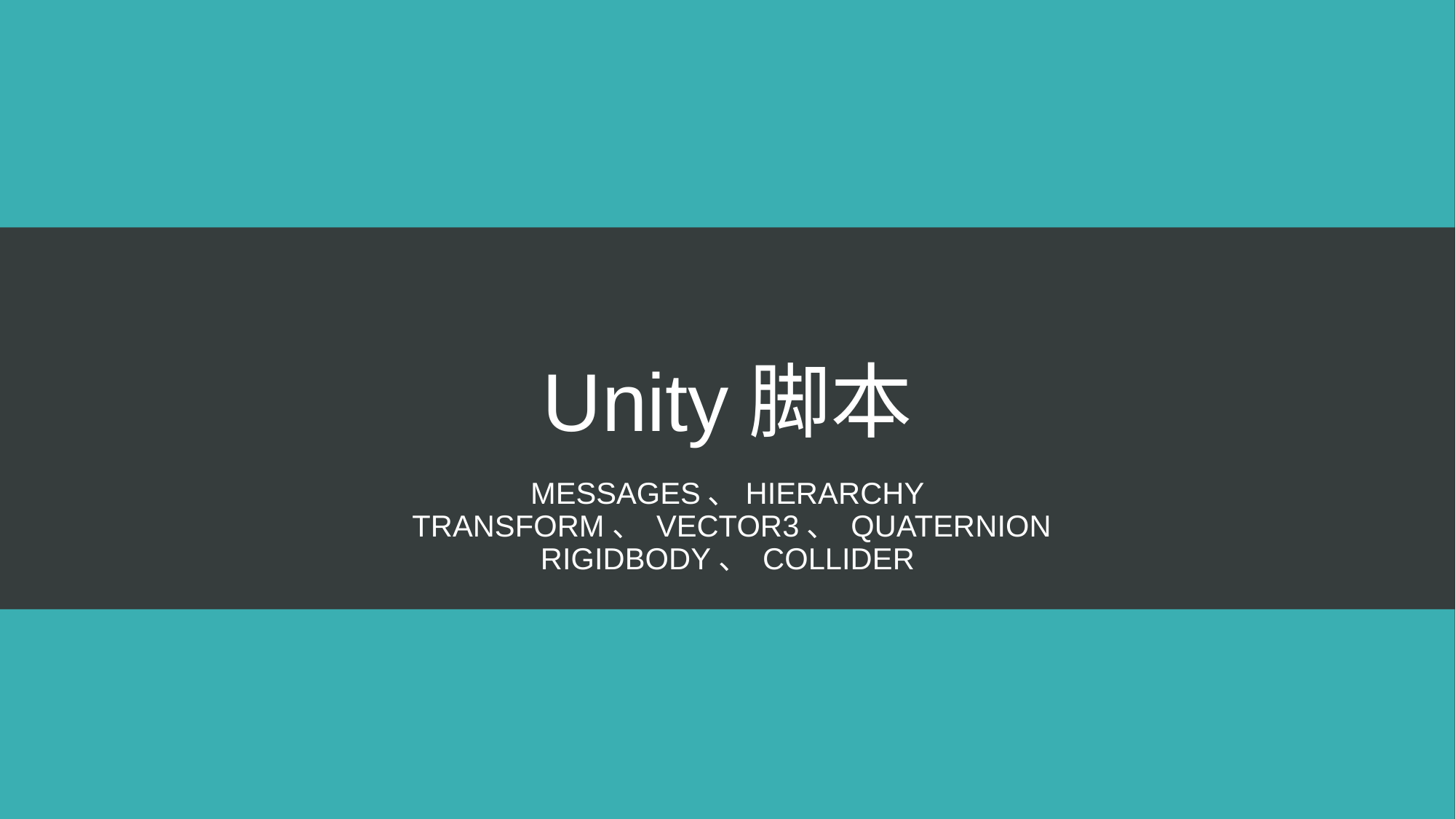

# Unity脚本
Messages、Hierarchy
 Transform、 Vector3、 Quaternion
RigidBody、 Collider